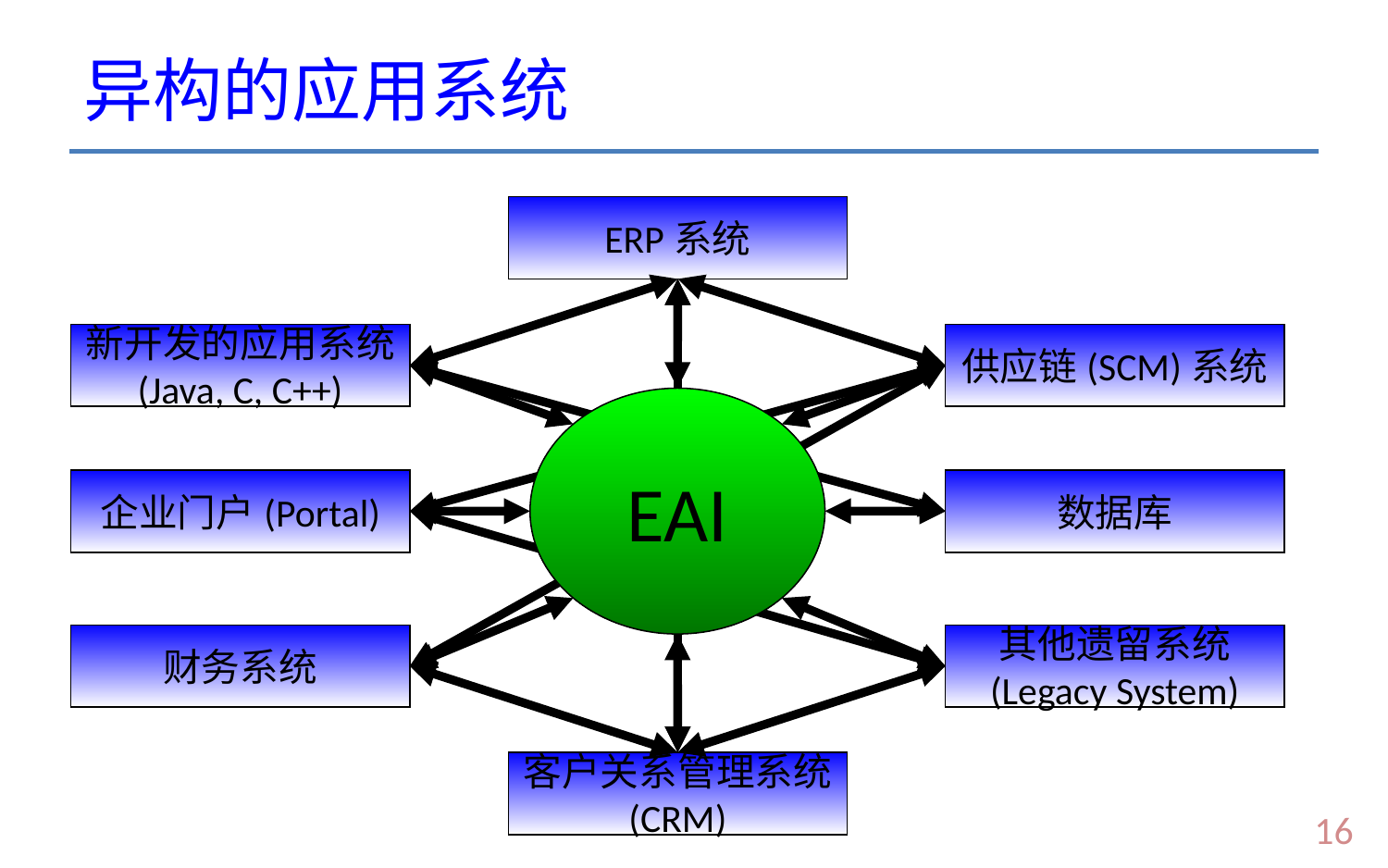

# 异构的应用系统
ERP系统
新开发的应用系统
(Java, C, C++)
供应链(SCM)系统
EAI
企业门户(Portal)
数据库
财务系统
其他遗留系统
(Legacy System)
客户关系管理系统
(CRM)
16